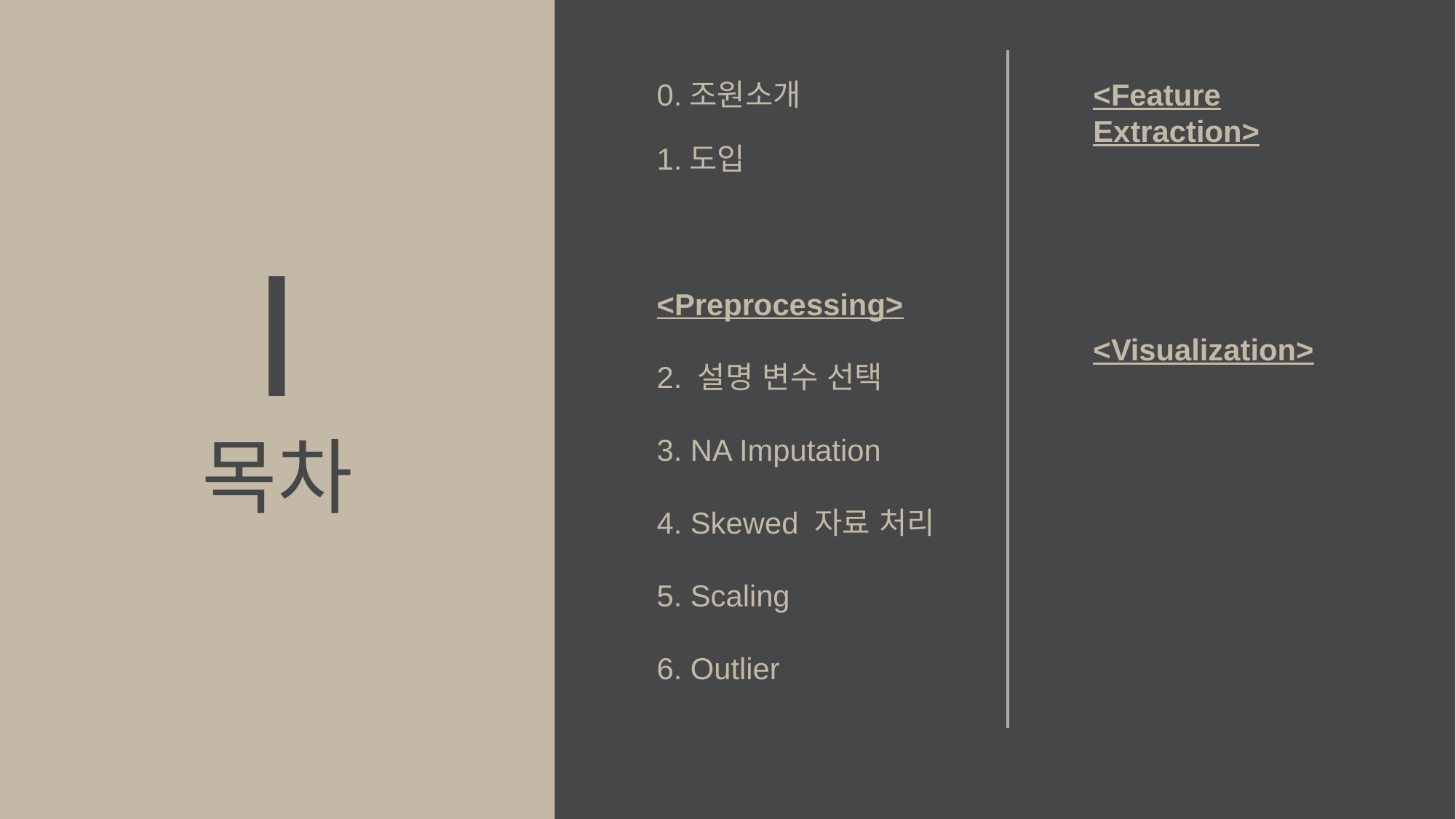

0.조원소개

1.도입

<Preprocessing>

2. 설명 변수 선택

3. NA Imputation

4. Skewed 자료 처리

5. Scaling

6. Outlier

<Feature Extraction>

<Visualization>
I
목차